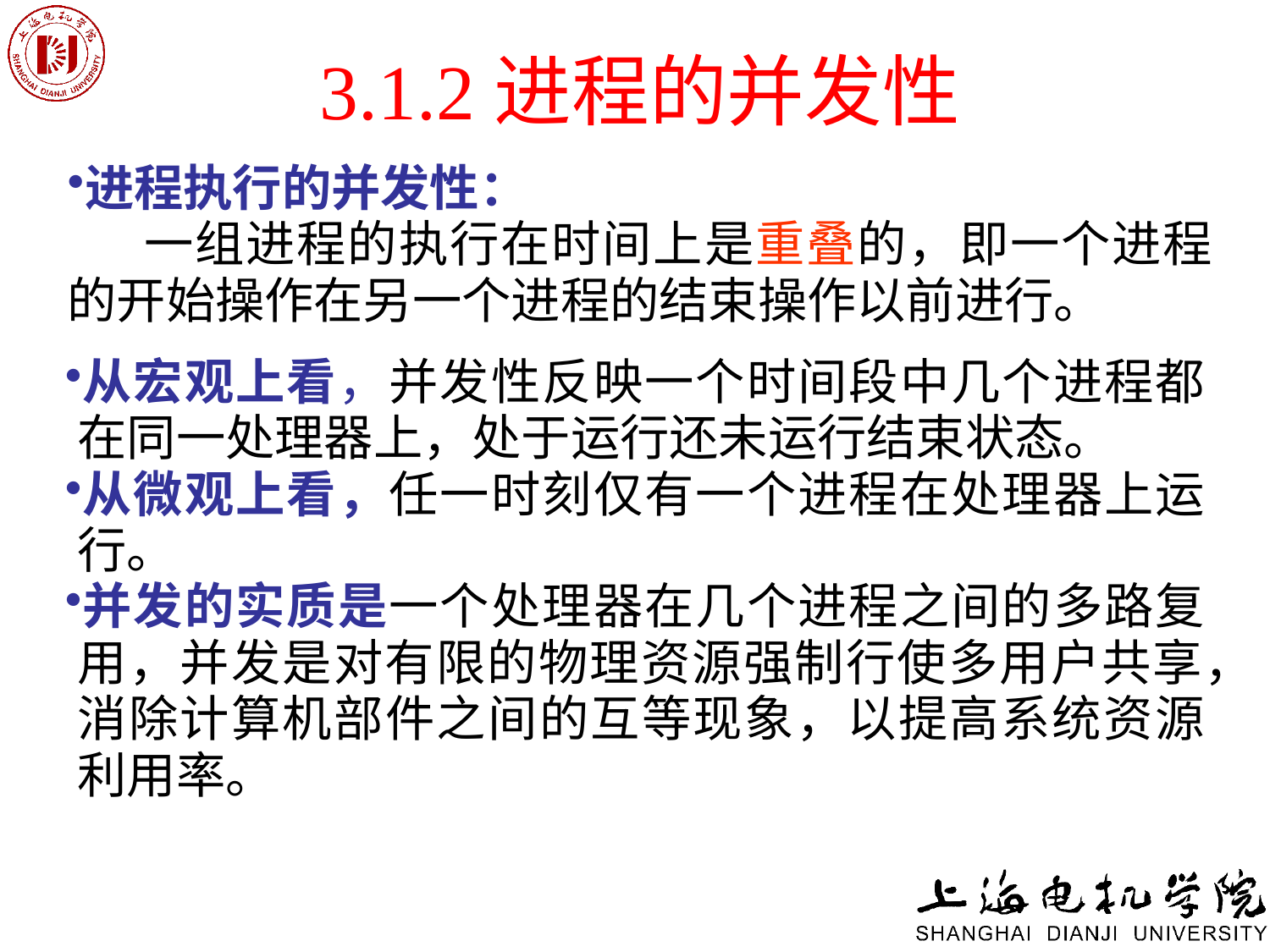

# 3.1.2进程的并发性
进程执行的并发性：
     一组进程的执行在时间上是重叠的，即一个进程的开始操作在另一个进程的结束操作以前进行。
从宏观上看，并发性反映一个时间段中几个进程都在同一处理器上，处于运行还未运行结束状态。
从微观上看，任一时刻仅有一个进程在处理器上运行。
并发的实质是一个处理器在几个进程之间的多路复用，并发是对有限的物理资源强制行使多用户共享，消除计算机部件之间的互等现象，以提高系统资源利用率。